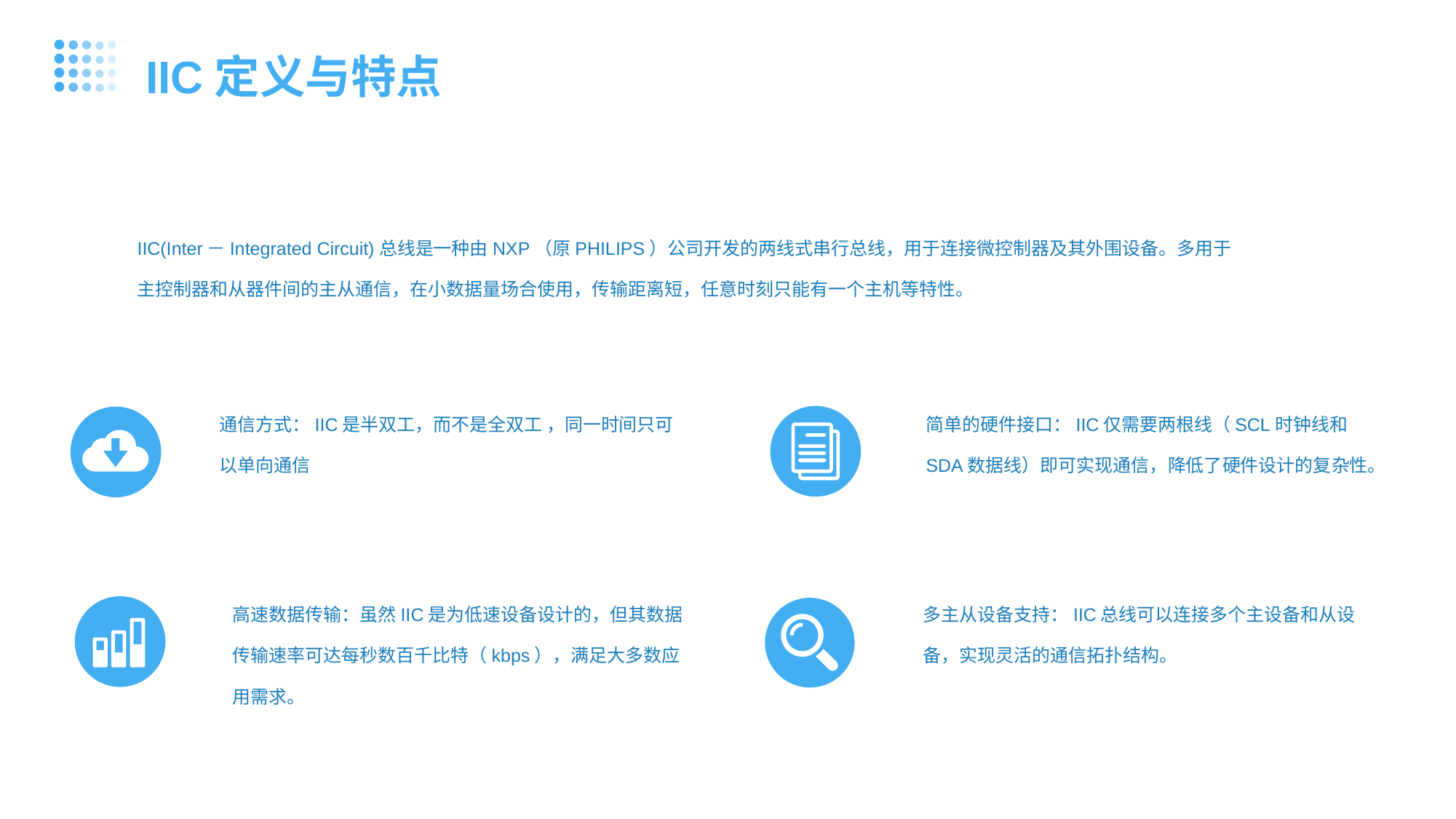

IIC定义与特点

IIC(Inter－Integrated Circuit)总线是一种由NXP（原PHILIPS）公司开发的两线式串行总线，用于连接微控制器及其外围设备。多用于主控制器和从器件间的主从通信，在小数据量场合使用，传输距离短，任意时刻只能有一个主机等特性。
通信方式：IIC是半双工，而不是全双工 ，同一时间只可以单向通信

简单的硬件接口：IIC仅需要两根线（SCL时钟线和SDA数据线）即可实现通信，降低了硬件设计的复杂性。

高速数据传输：虽然IIC是为低速设备设计的，但其数据传输速率可达每秒数百千比特（kbps），满足大多数应用需求。
多主从设备支持：IIC总线可以连接多个主设备和从设备，实现灵活的通信拓扑结构。